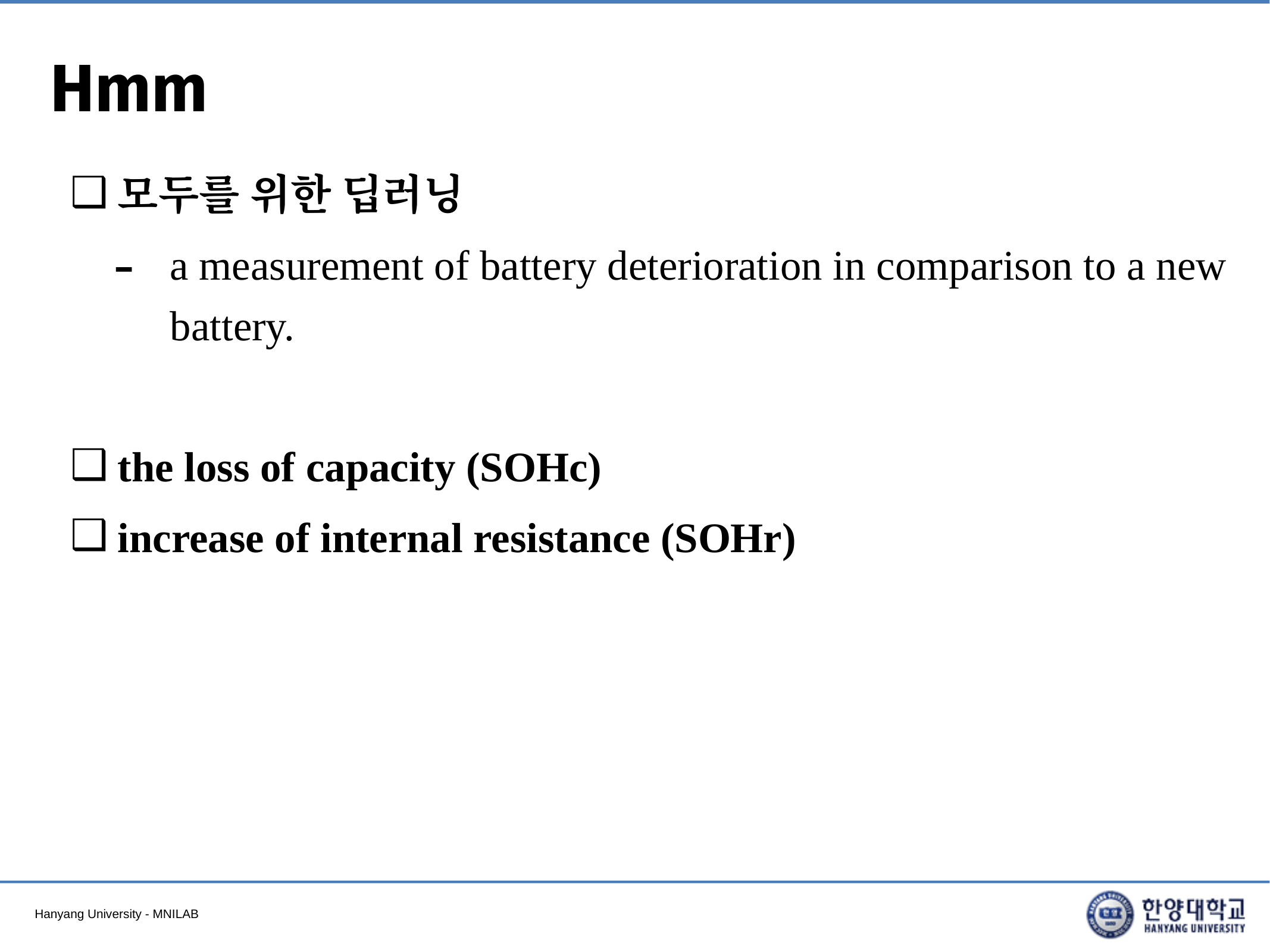

# Hmm
모두를 위한 딥러닝
a measurement of battery deterioration in comparison to a new battery.

the loss of capacity (SOHc)
increase of internal resistance (SOHr)